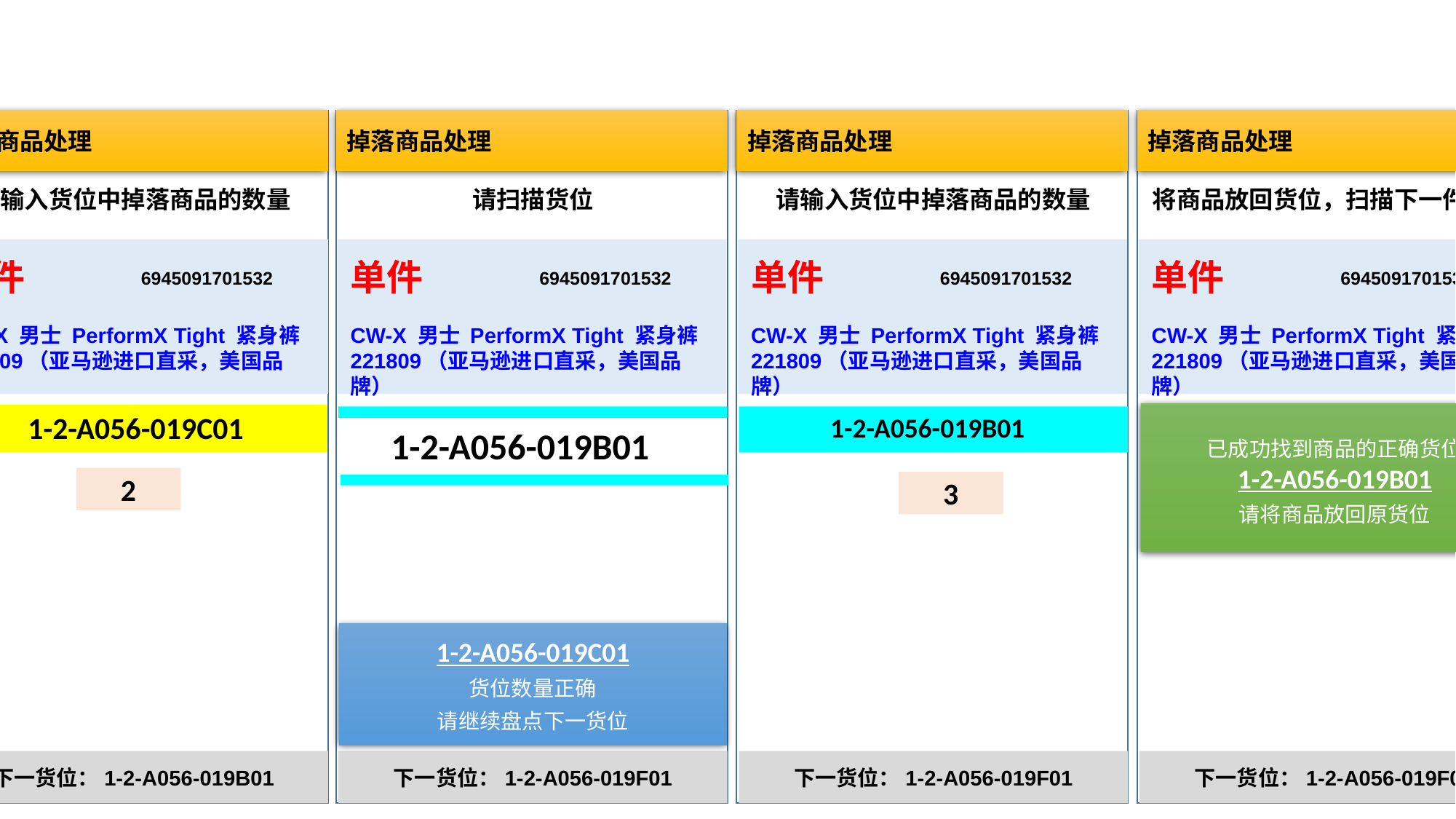

#

掉落商品处理

掉落商品处理

掉落商品处理

掉落商品处理
请输入货位中掉落商品的数量
请扫描货位
请输入货位中掉落商品的数量
将商品放回货位，扫描下一件商品

单件
6945091701532
CW-X 男士 PerformX Tight 紧身裤 221809（亚马逊进口直采，美国品牌）

单件
6945091701532
CW-X 男士 PerformX Tight 紧身裤 221809（亚马逊进口直采，美国品牌）

单件
6945091701532
CW-X 男士 PerformX Tight 紧身裤 221809（亚马逊进口直采，美国品牌）

单件
6945091701532
CW-X 男士 PerformX Tight 紧身裤 221809（亚马逊进口直采，美国品牌）
1-2-A056-019C01
已成功找到商品的正确货位
1-2-A056-019B01
请将商品放回原货位

1-2-A056-019B01

1-2-A056-019B01

2
3
1-2-A056-019C01
货位数量正确
请继续盘点下一货位
下一货位：1-2-A056-019B01
下一货位：1-2-A056-019F01
下一货位：1-2-A056-019F01
下一货位：1-2-A056-019F01